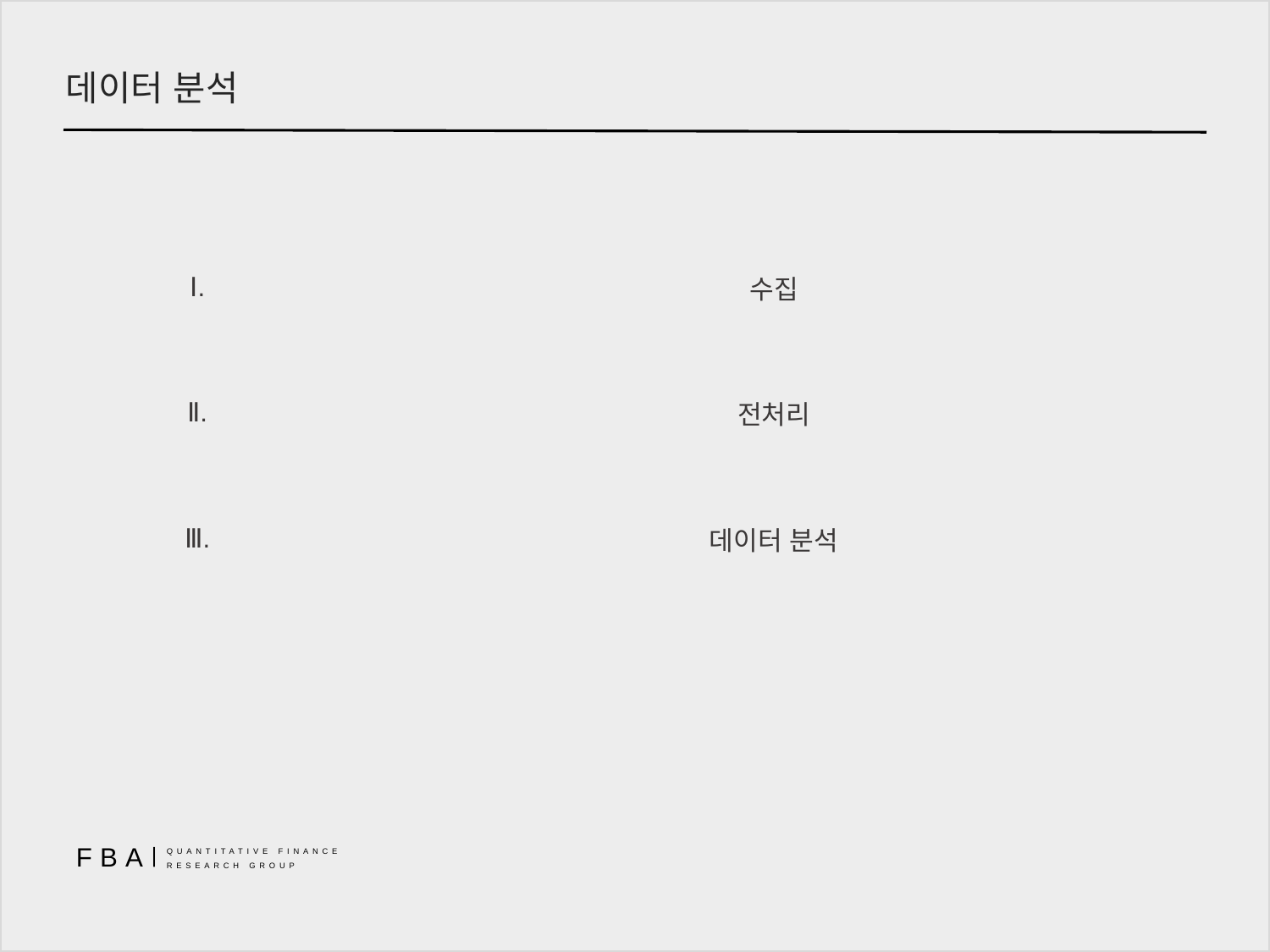

데이터 분석
| Ⅰ. | 수집 |
| --- | --- |
| Ⅱ. | 전처리 |
| Ⅲ. | 데이터 분석 |
FBA
|
QUANTITATIVE FINANCE
RESEARCH GROUP
43